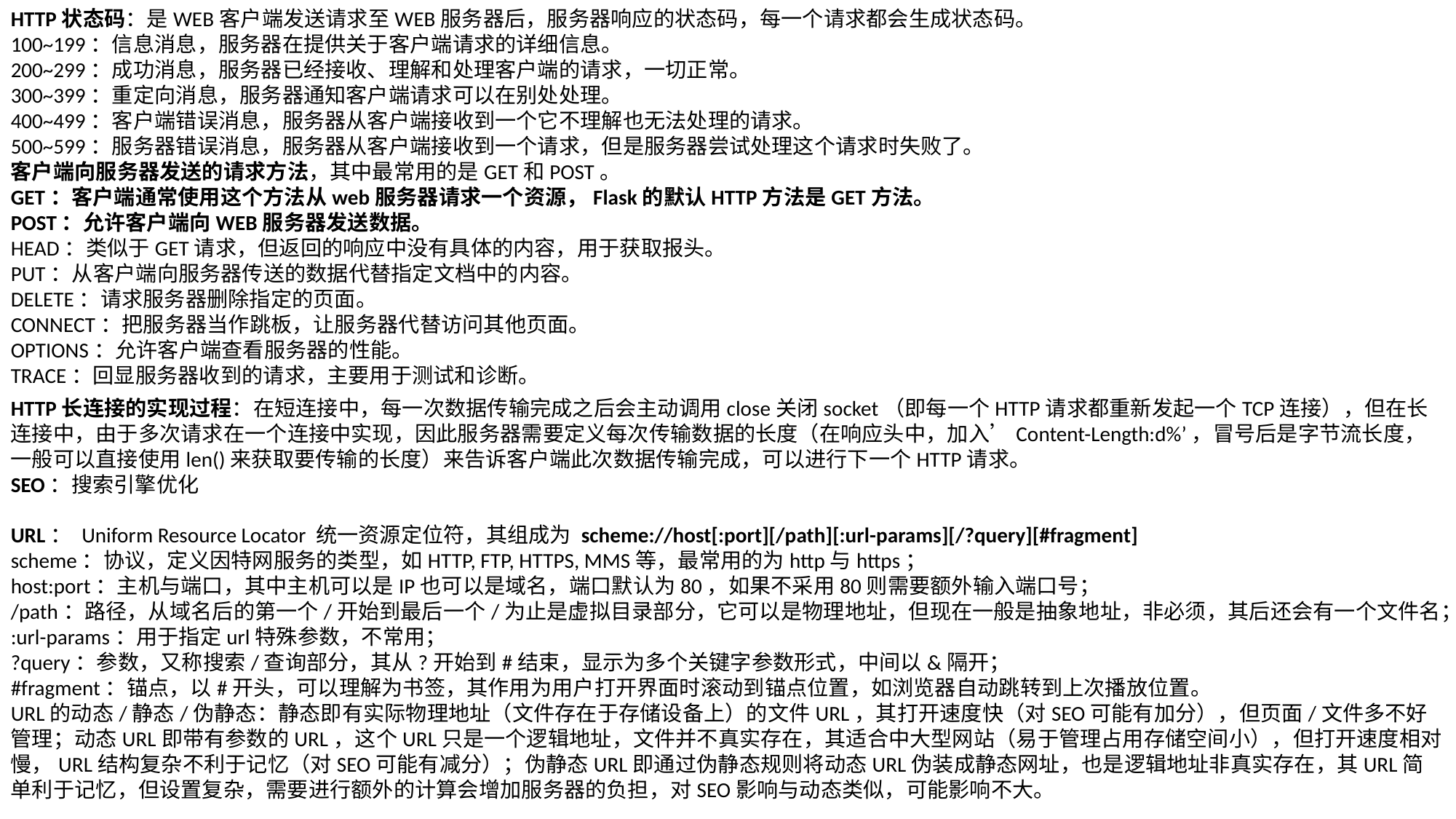

HTTP状态码：是WEB客户端发送请求至WEB服务器后，服务器响应的状态码，每一个请求都会生成状态码。
100~199：信息消息，服务器在提供关于客户端请求的详细信息。
200~299：成功消息，服务器已经接收、理解和处理客户端的请求，一切正常。
300~399：重定向消息，服务器通知客户端请求可以在别处处理。
400~499：客户端错误消息，服务器从客户端接收到一个它不理解也无法处理的请求。
500~599：服务器错误消息，服务器从客户端接收到一个请求，但是服务器尝试处理这个请求时失败了。
客户端向服务器发送的请求方法，其中最常用的是GET和POST。
GET：客户端通常使用这个方法从web服务器请求一个资源，Flask的默认HTTP方法是GET方法。
POST：允许客户端向WEB服务器发送数据。
HEAD：类似于GET请求，但返回的响应中没有具体的内容，用于获取报头。
PUT：从客户端向服务器传送的数据代替指定文档中的内容。
DELETE：请求服务器删除指定的页面。
CONNECT：把服务器当作跳板，让服务器代替访问其他页面。
OPTIONS：允许客户端查看服务器的性能。
TRACE：回显服务器收到的请求，主要用于测试和诊断。
HTTP长连接的实现过程：在短连接中，每一次数据传输完成之后会主动调用close关闭socket（即每一个HTTP请求都重新发起一个TCP连接），但在长连接中，由于多次请求在一个连接中实现，因此服务器需要定义每次传输数据的长度（在响应头中，加入’Content-Length:d%’，冒号后是字节流长度，一般可以直接使用len()来获取要传输的长度）来告诉客户端此次数据传输完成，可以进行下一个HTTP请求。
SEO：搜索引擎优化

URL： Uniform Resource Locator 统一资源定位符，其组成为 scheme://host[:port][/path][:url-params][/?query][#fragment]
scheme：协议，定义因特网服务的类型，如HTTP, FTP, HTTPS, MMS等，最常用的为http与https；
host:port：主机与端口，其中主机可以是IP也可以是域名，端口默认为80，如果不采用80则需要额外输入端口号；
/path：路径，从域名后的第一个/开始到最后一个/为止是虚拟目录部分，它可以是物理地址，但现在一般是抽象地址，非必须，其后还会有一个文件名；
:url-params：用于指定url特殊参数，不常用；
?query：参数，又称搜索/查询部分，其从?开始到#结束，显示为多个关键字参数形式，中间以&隔开；
#fragment：锚点，以#开头，可以理解为书签，其作用为用户打开界面时滚动到锚点位置，如浏览器自动跳转到上次播放位置。
URL的动态/静态/伪静态：静态即有实际物理地址（文件存在于存储设备上）的文件URL，其打开速度快（对SEO可能有加分），但页面/文件多不好管理；动态URL即带有参数的URL，这个URL只是一个逻辑地址，文件并不真实存在，其适合中大型网站（易于管理占用存储空间小），但打开速度相对慢，URL结构复杂不利于记忆（对SEO可能有减分）；伪静态URL即通过伪静态规则将动态URL伪装成静态网址，也是逻辑地址非真实存在，其URL简单利于记忆，但设置复杂，需要进行额外的计算会增加服务器的负担，对SEO影响与动态类似，可能影响不大。